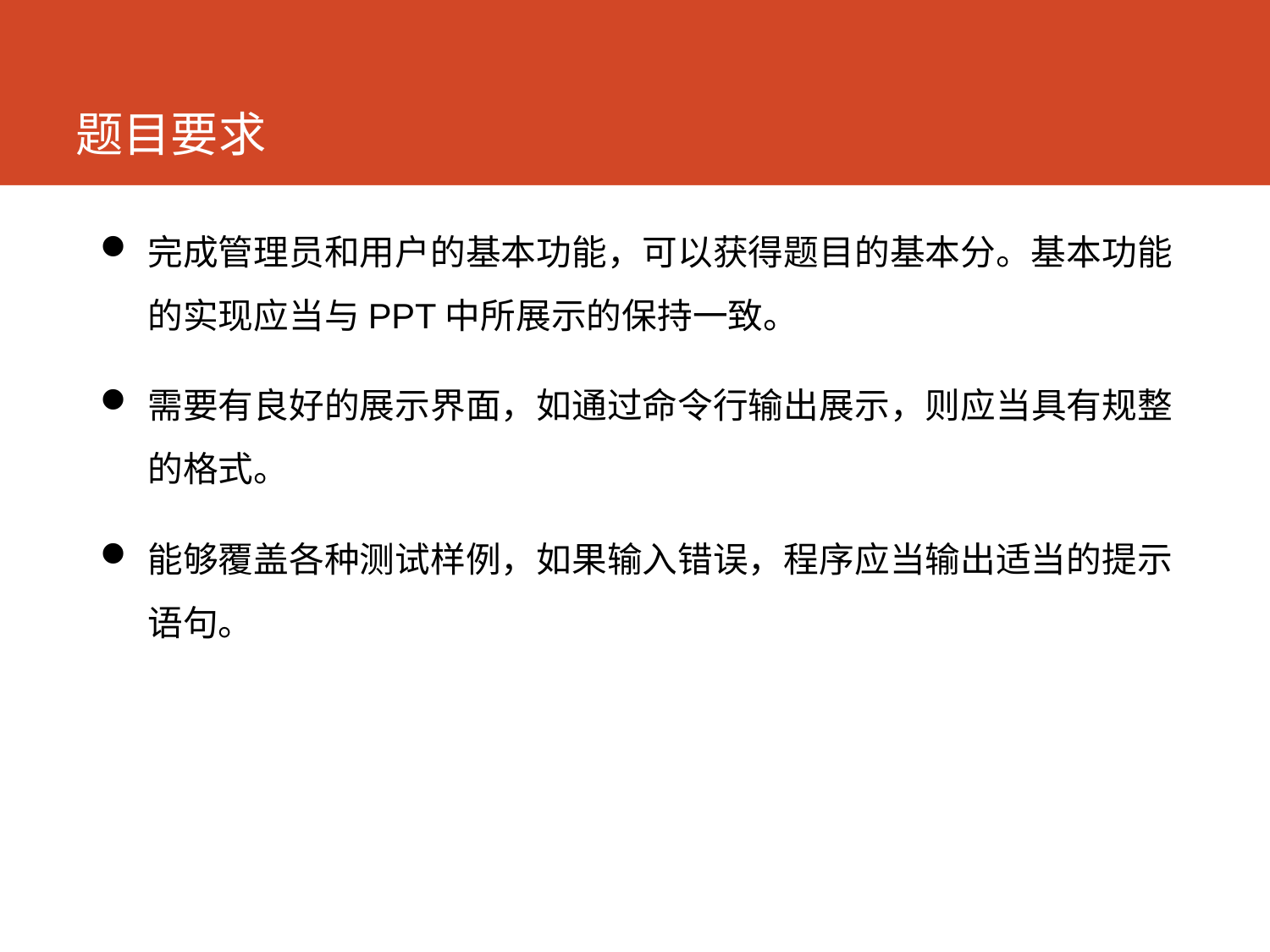

# 题目要求
完成管理员和用户的基本功能，可以获得题目的基本分。基本功能的实现应当与PPT中所展示的保持一致。
需要有良好的展示界面，如通过命令行输出展示，则应当具有规整的格式。
能够覆盖各种测试样例，如果输入错误，程序应当输出适当的提示语句。